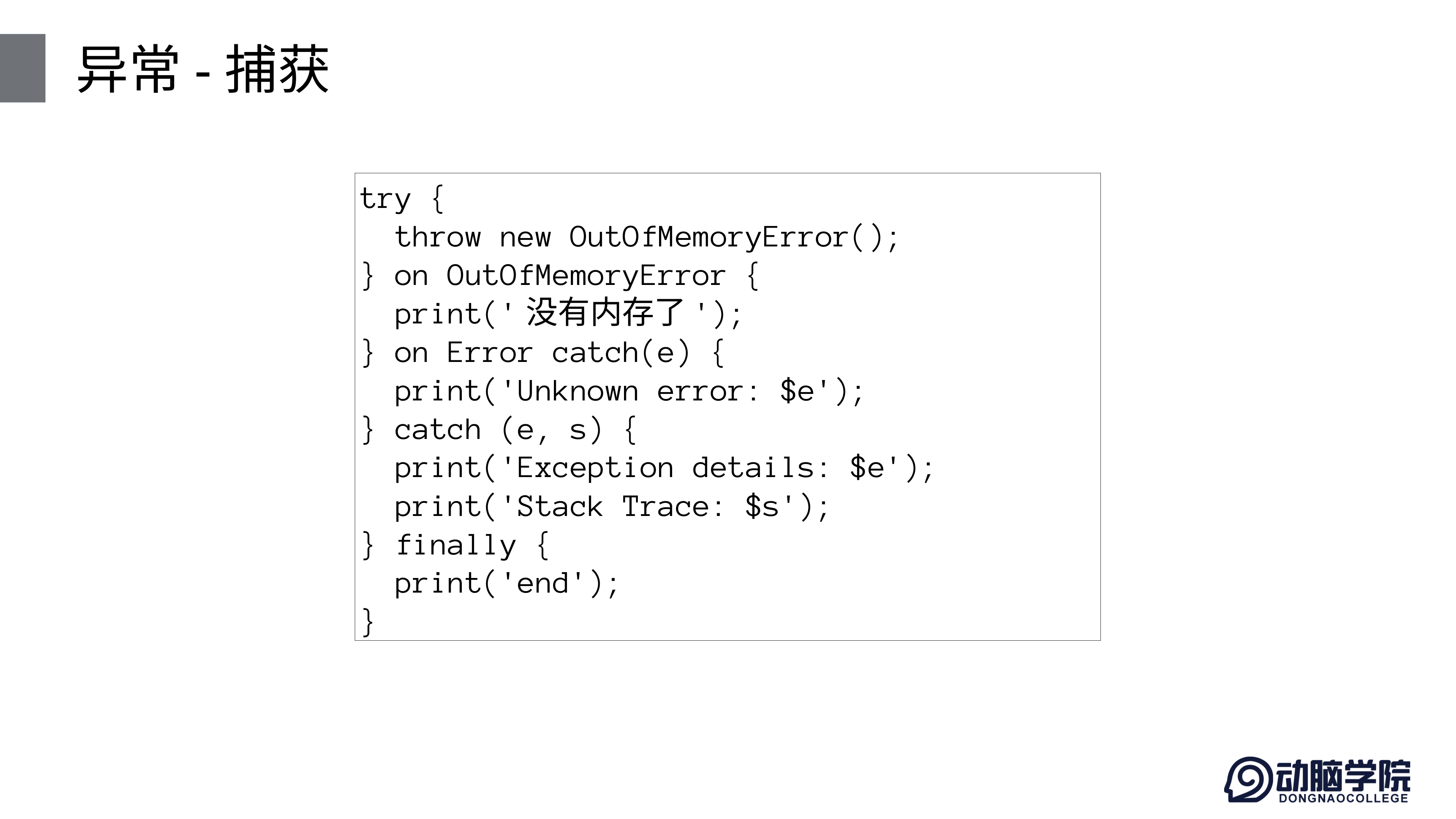

# 异常-捕获
try {
  throw new OutOfMemoryError();
} on OutOfMemoryError {
  print('没有内存了');
} on Error catch(e) {
  print('Unknown error: $e');
} catch (e, s) {
  print('Exception details: $e');
  print('Stack Trace: $s');
} finally {
  print('end');
}